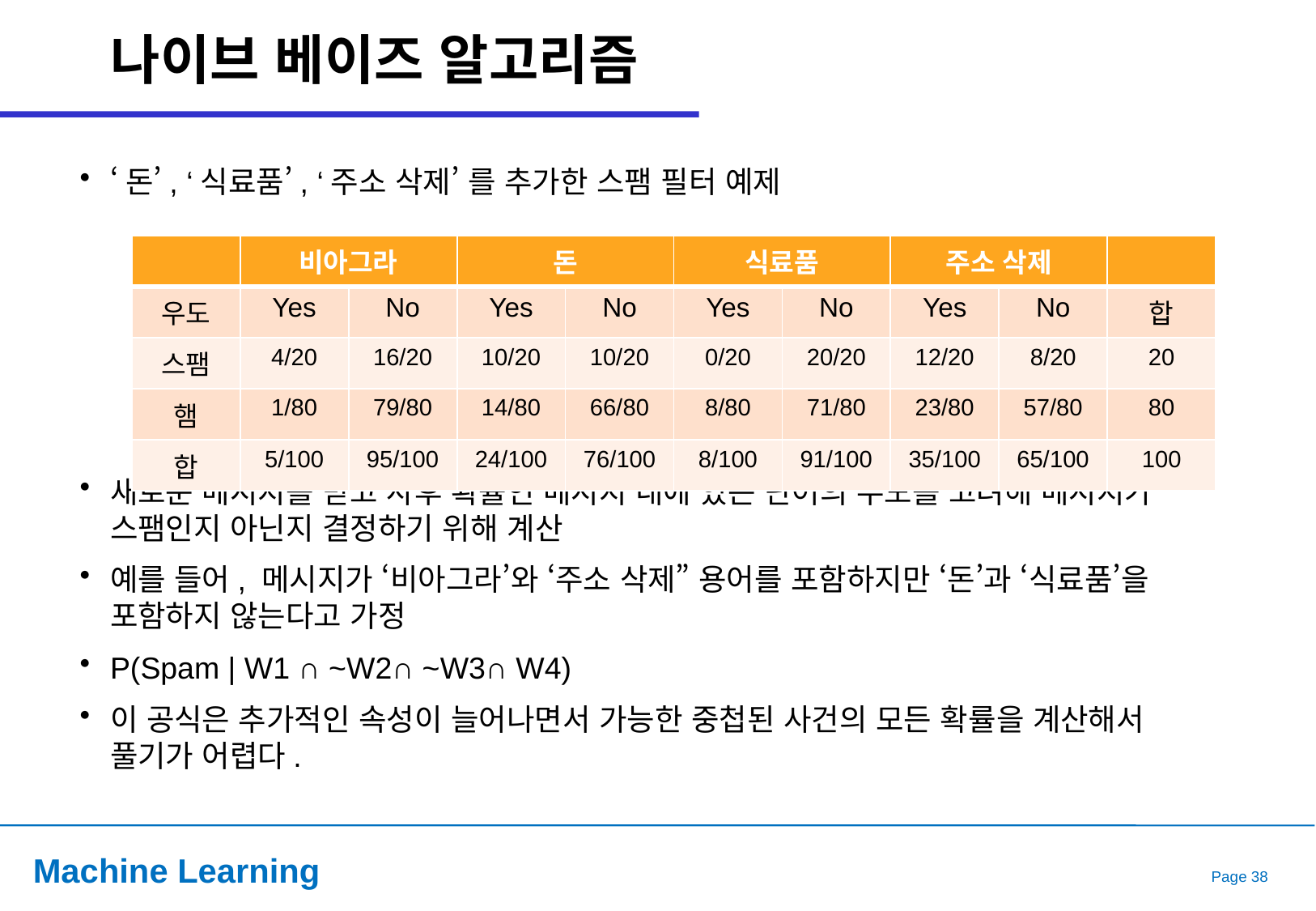

# 나이브 베이즈 알고리즘
‘돈’, ‘식료품’, ‘주소 삭제’ 를 추가한 스팸 필터 예제

새로운 메시지를 받고 사후 확률인 메시지 내에 있는 단어의 우도를 고려해 메시지가 스팸인지 아닌지 결정하기 위해 계산
예를 들어, 메시지가 ‘비아그라’와 ‘주소 삭제” 용어를 포함하지만 ‘돈’과 ‘식료품’을 포함하지 않는다고 가정
P(Spam | W1 ∩ ~W2∩ ~W3∩ W4)
이 공식은 추가적인 속성이 늘어나면서 가능한 중첩된 사건의 모든 확률을 계산해서 풀기가 어렵다.

|  | 비아그라 |  | 돈 |  | 식료품 |  | 주소 삭제 |  |  |
| --- | --- | --- | --- | --- | --- | --- | --- | --- | --- |
| 우도 | Yes | No | Yes | No | Yes | No | Yes | No | 합 |
| 스팸 | 4/20 | 16/20 | 10/20 | 10/20 | 0/20 | 20/20 | 12/20 | 8/20 | 20 |
| 햄 | 1/80 | 79/80 | 14/80 | 66/80 | 8/80 | 71/80 | 23/80 | 57/80 | 80 |
| 합 | 5/100 | 95/100 | 24/100 | 76/100 | 8/100 | 91/100 | 35/100 | 65/100 | 100 |
Page 38